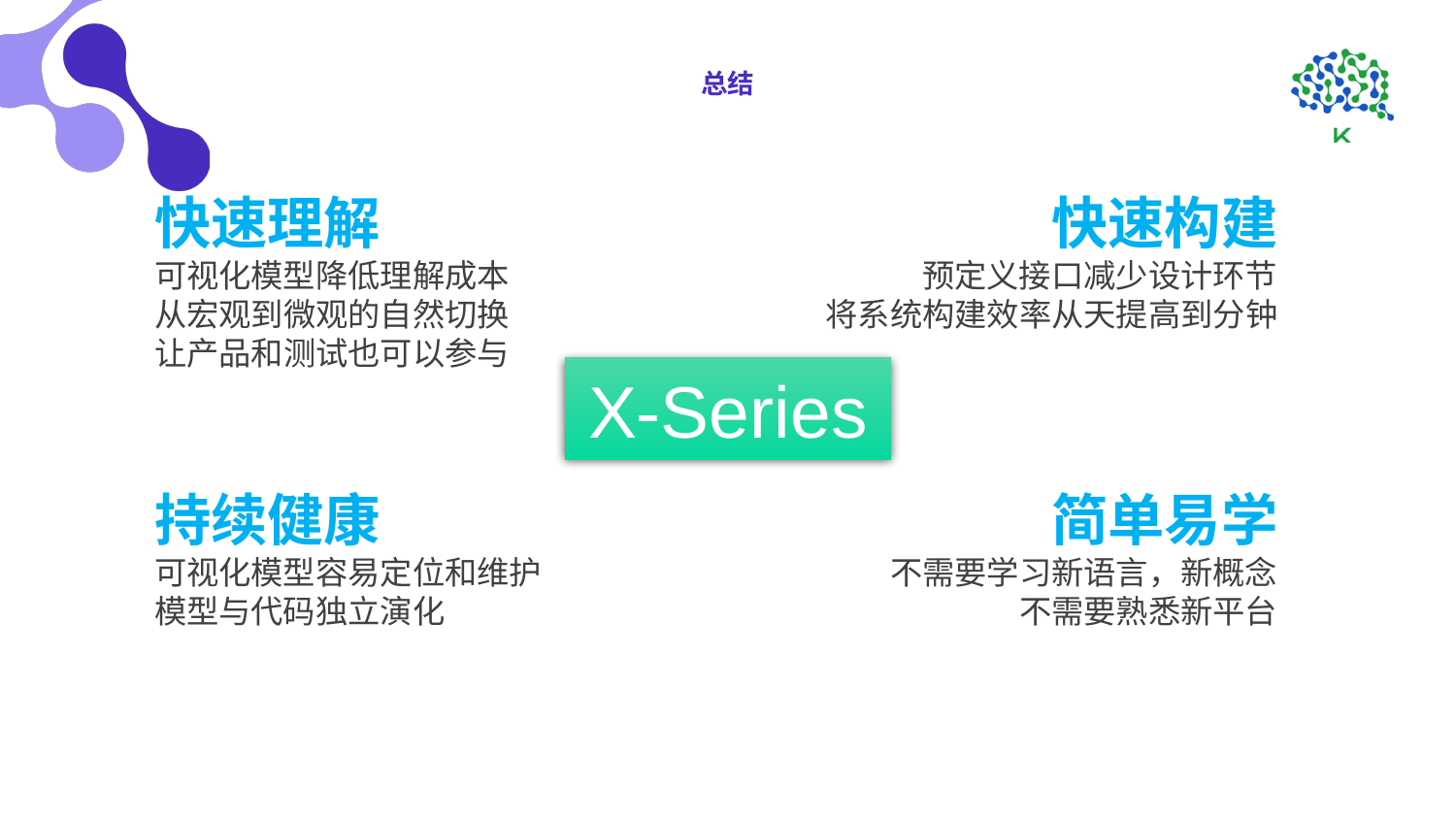

# 总结
快速理解
可视化模型降低理解成本
从宏观到微观的自然切换
让产品和测试也可以参与
快速构建
预定义接口减少设计环节
将系统构建效率从天提高到分钟
X-Series
持续健康
可视化模型容易定位和维护
模型与代码独立演化
简单易学
不需要学习新语言，新概念
不需要熟悉新平台